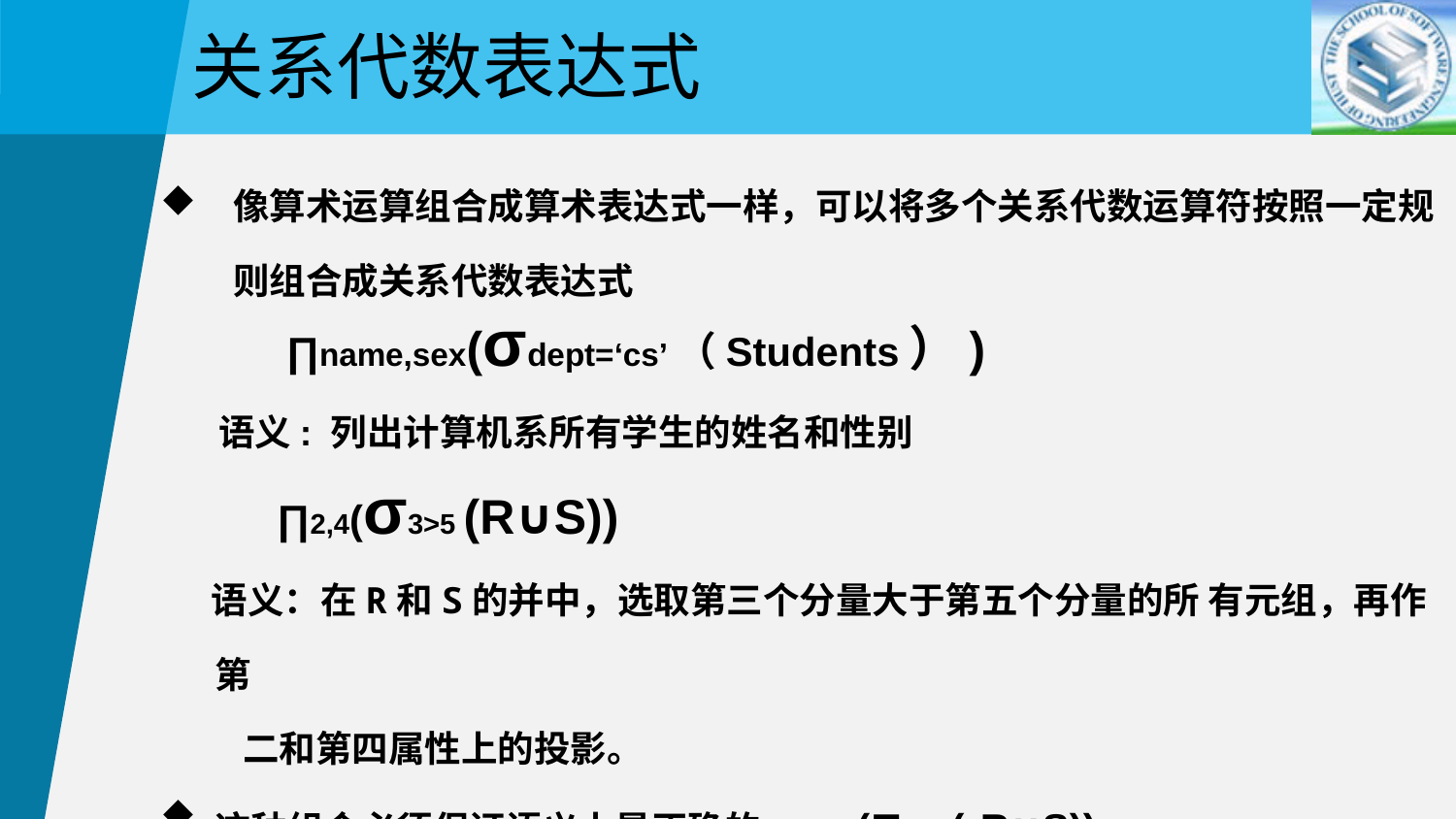

关系代数表达式
像算术运算组合成算术表达式一样，可以将多个关系代数运算符按照一定规则组合成关系代数表达式
                    ∏name,sex(σdept=‘cs’（Students）)
      语义: 列出计算机系所有学生的姓名和性别
             ∏2,4(σ3>5 (R∪S))
         语义：在R和S的并中，选取第三个分量大于第五个分量的所 有元组，再作第
         二和第四属性上的投影。
这种组合必须保证语义上是正确的  σ3>5(∏2,4 ( R∪S))